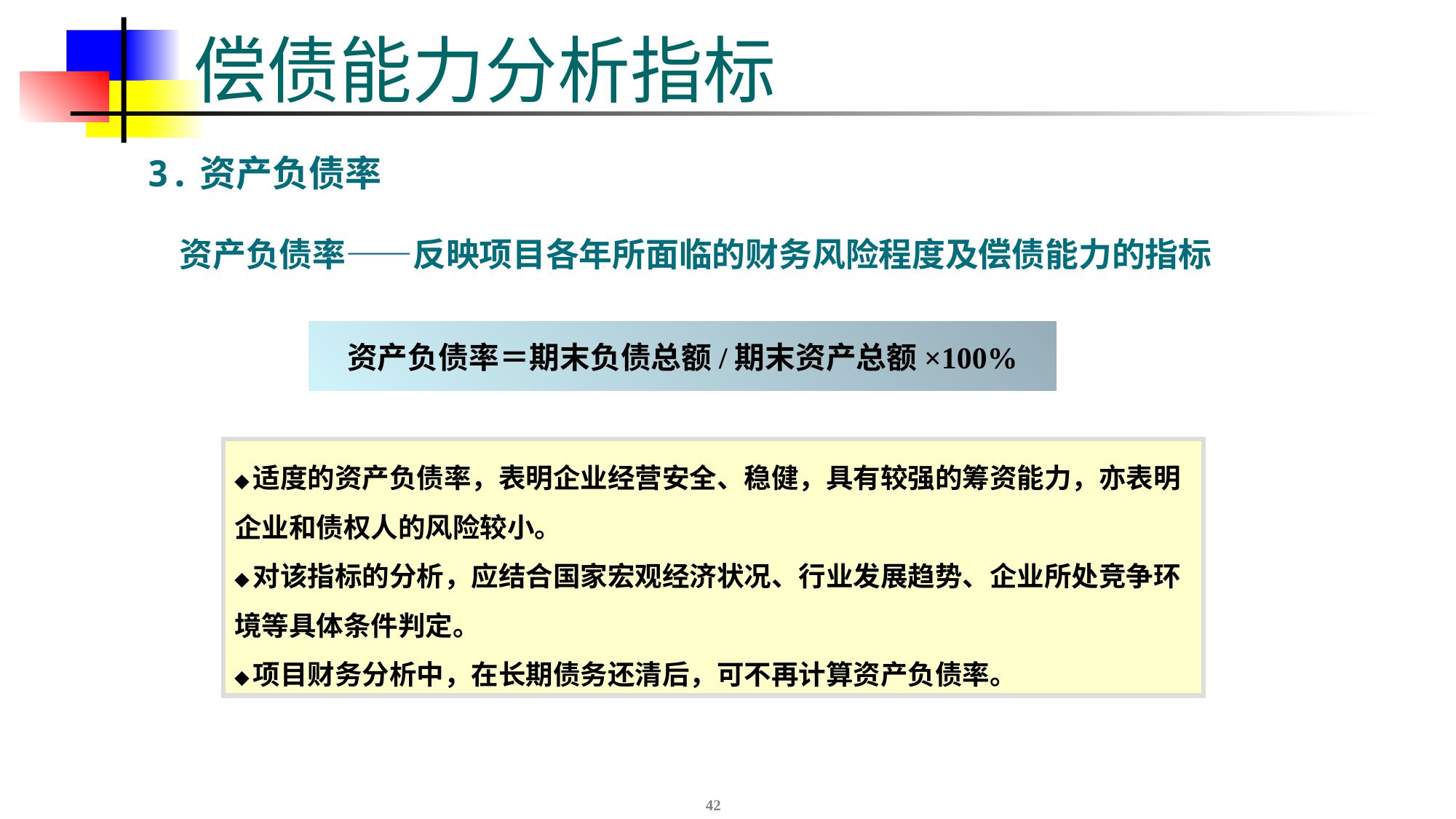

# 偿债能力分析指标
3.资产负债率
资产负债率——反映项目各年所面临的财务风险程度及偿债能力的指标
资产负债率＝期末负债总额/期末资产总额×100%
◆适度的资产负债率，表明企业经营安全、稳健，具有较强的筹资能力，亦表明  企业和债权人的风险较小。
◆对该指标的分析，应结合国家宏观经济状况、行业发展趋势、企业所处竞争环境等具体条件判定。
◆项目财务分析中，在长期债务还清后，可不再计算资产负债率。
42